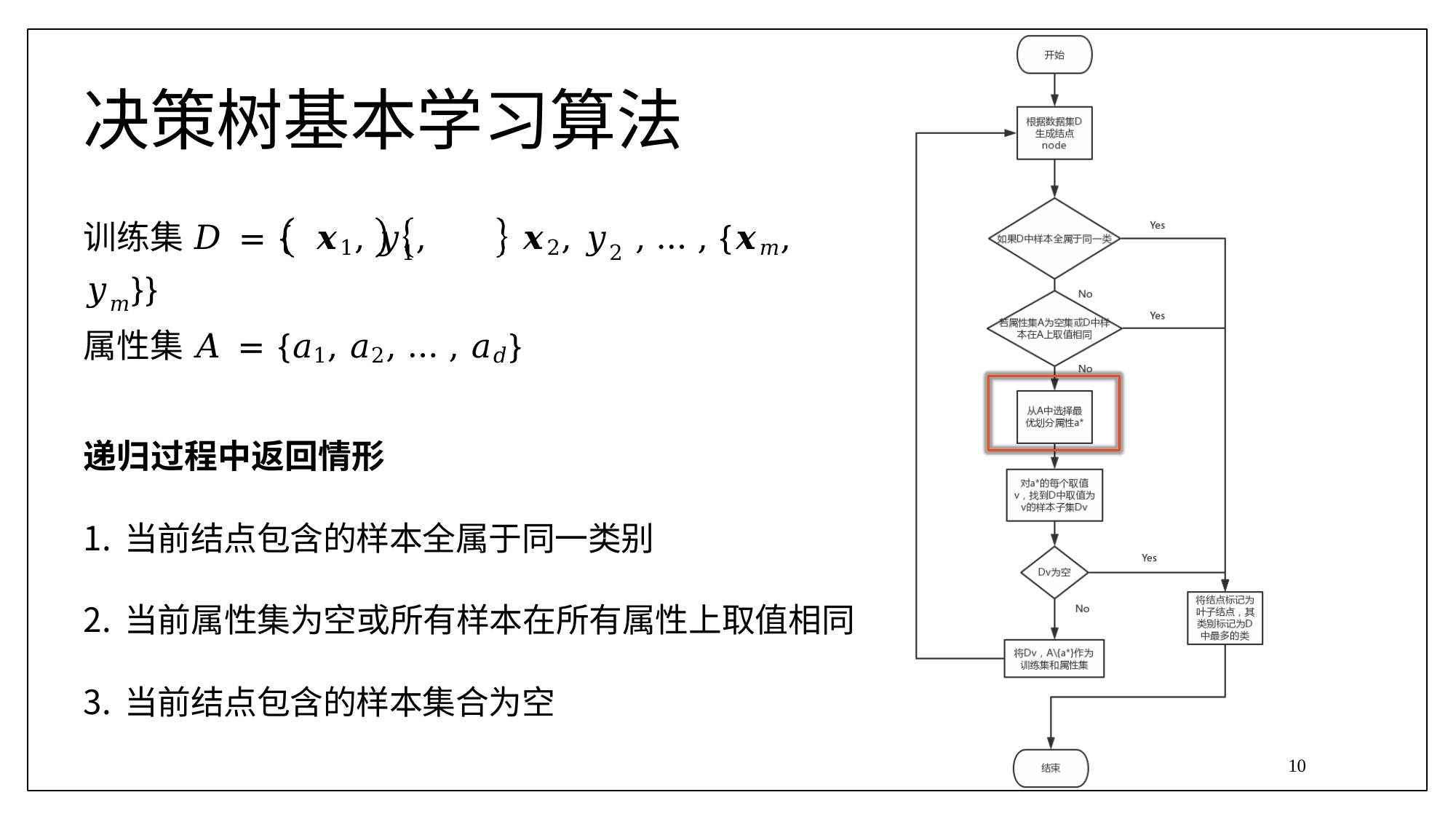

# 决策树基本学习算法
训练集 𝐷 = {  𝒙1, 𝑦1	,	𝒙2, 𝑦2 , … , {𝒙𝑚, 𝑦𝑚}}
属性集 𝐴 = {𝑎1, 𝑎2, … , 𝑎𝑑}

递归过程中返回情形

当前结点包含的样本全属于同一类别

当前属性集为空或所有样本在所有属性上取值相同

当前结点包含的样本集合为空

10